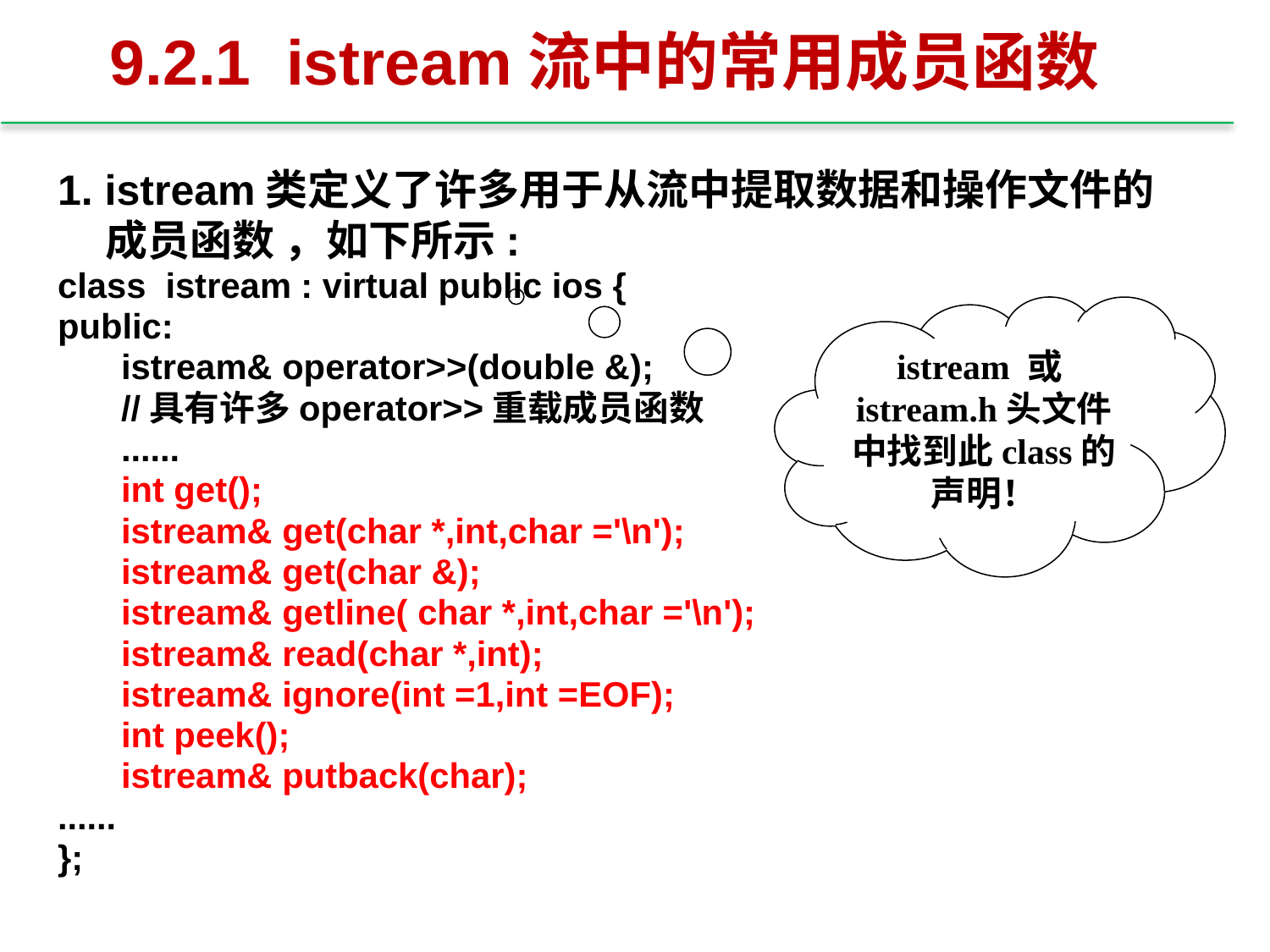

# 9.2.1  istream流中的常用成员函数
1. istream类定义了许多用于从流中提取数据和操作文件的成员函数 ，如下所示:
class  istream : virtual public ios {
public:
istream& operator>>(double &);
//具有许多operator>>重载成员函数
......
int get();
istream& get(char *,int,char ='\n');
istream& get(char &);
istream& getline( char *,int,char ='\n');
istream& read(char *,int);
istream& ignore(int =1,int =EOF);
int peek();
istream& putback(char);
......
};
istream 或istream.h头文件中找到此class的声明！